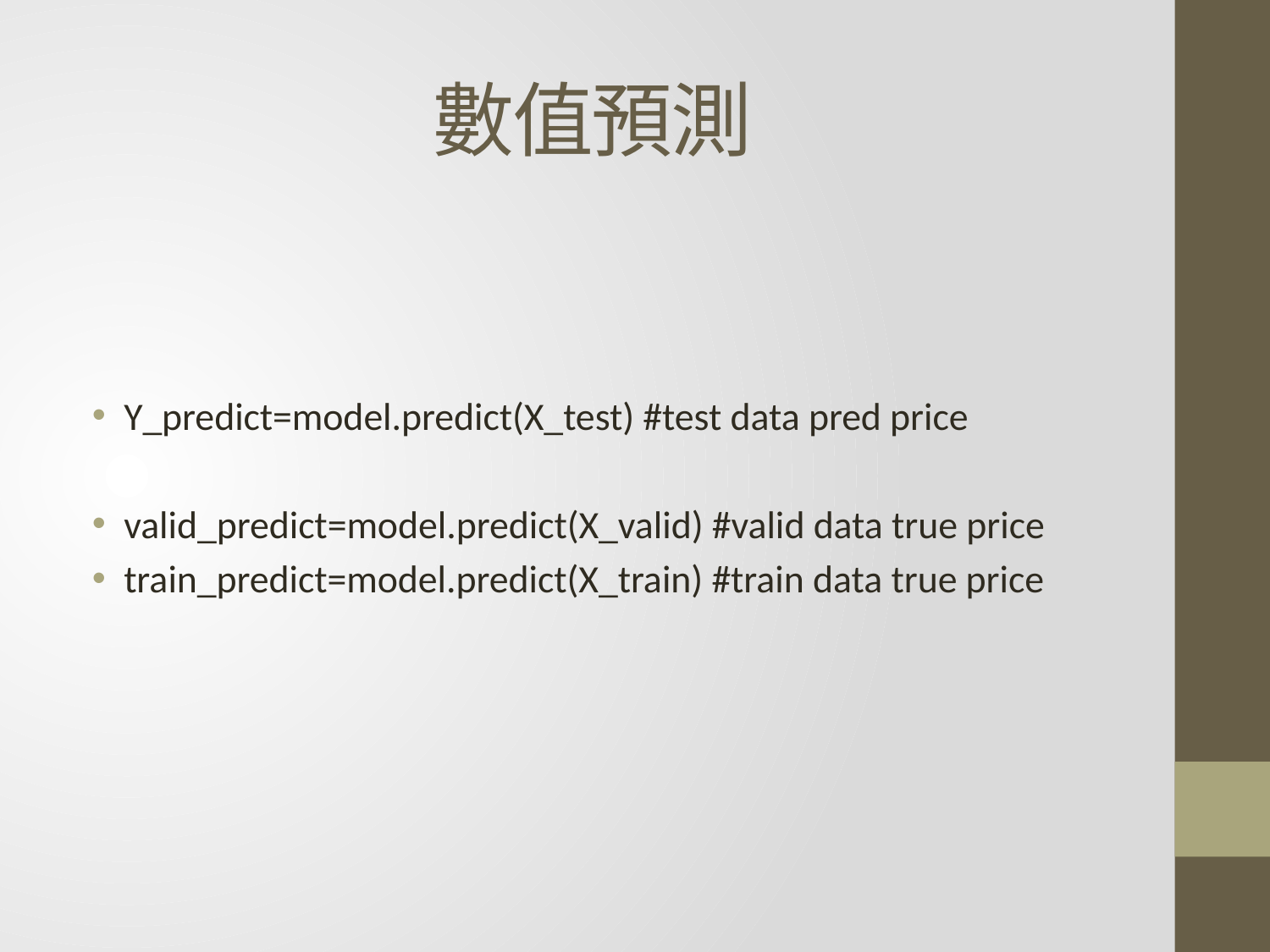

# 數值預測

Y_predict=model.predict(X_test) #test data pred price

valid_predict=model.predict(X_valid) #valid data true price
train_predict=model.predict(X_train) #train data true price